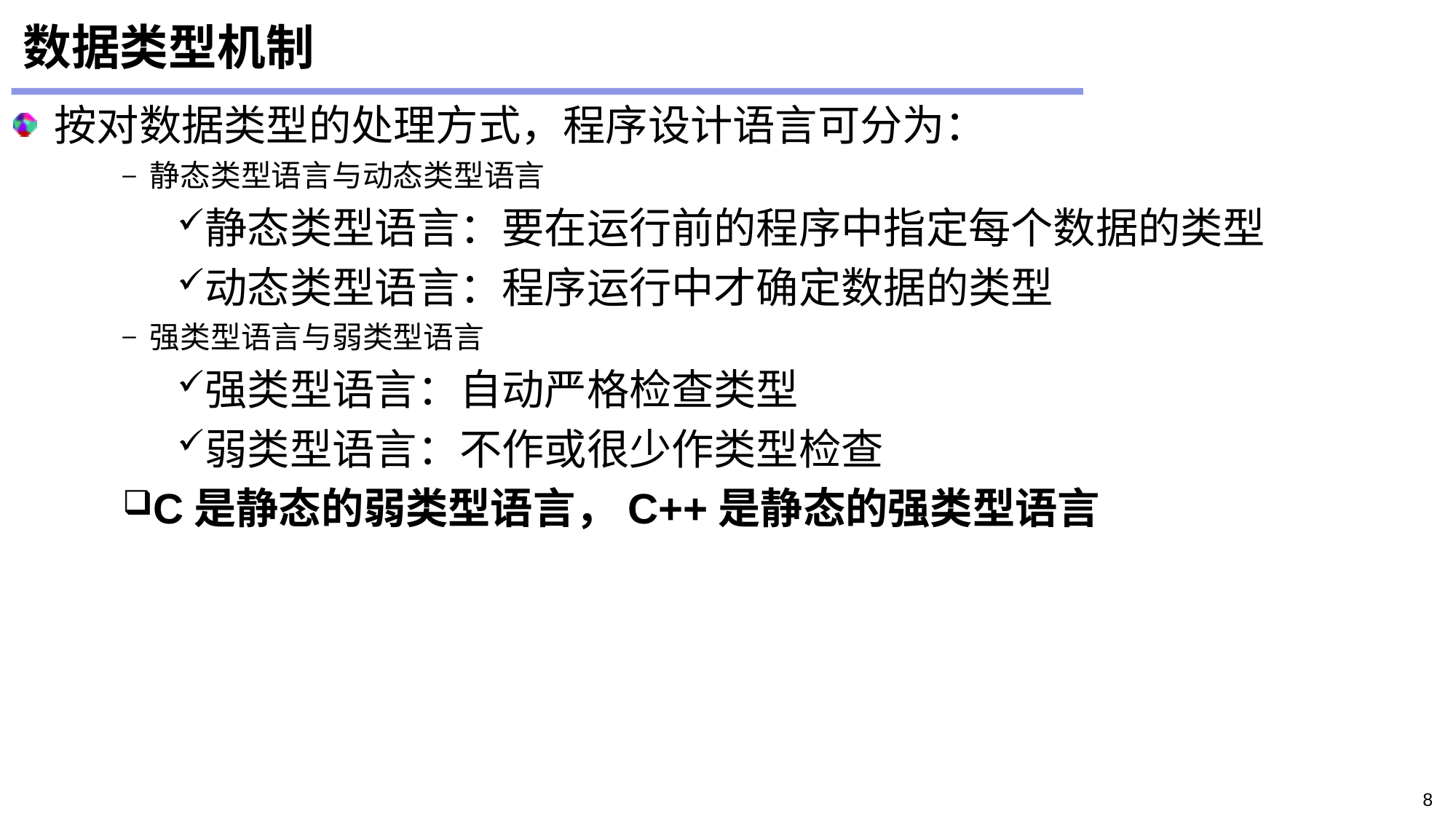

# 数据类型机制
按对数据类型的处理方式，程序设计语言可分为：
静态类型语言与动态类型语言
静态类型语言：要在运行前的程序中指定每个数据的类型
动态类型语言：程序运行中才确定数据的类型
强类型语言与弱类型语言
强类型语言：自动严格检查类型
弱类型语言：不作或很少作类型检查
C是静态的弱类型语言，C++是静态的强类型语言
8